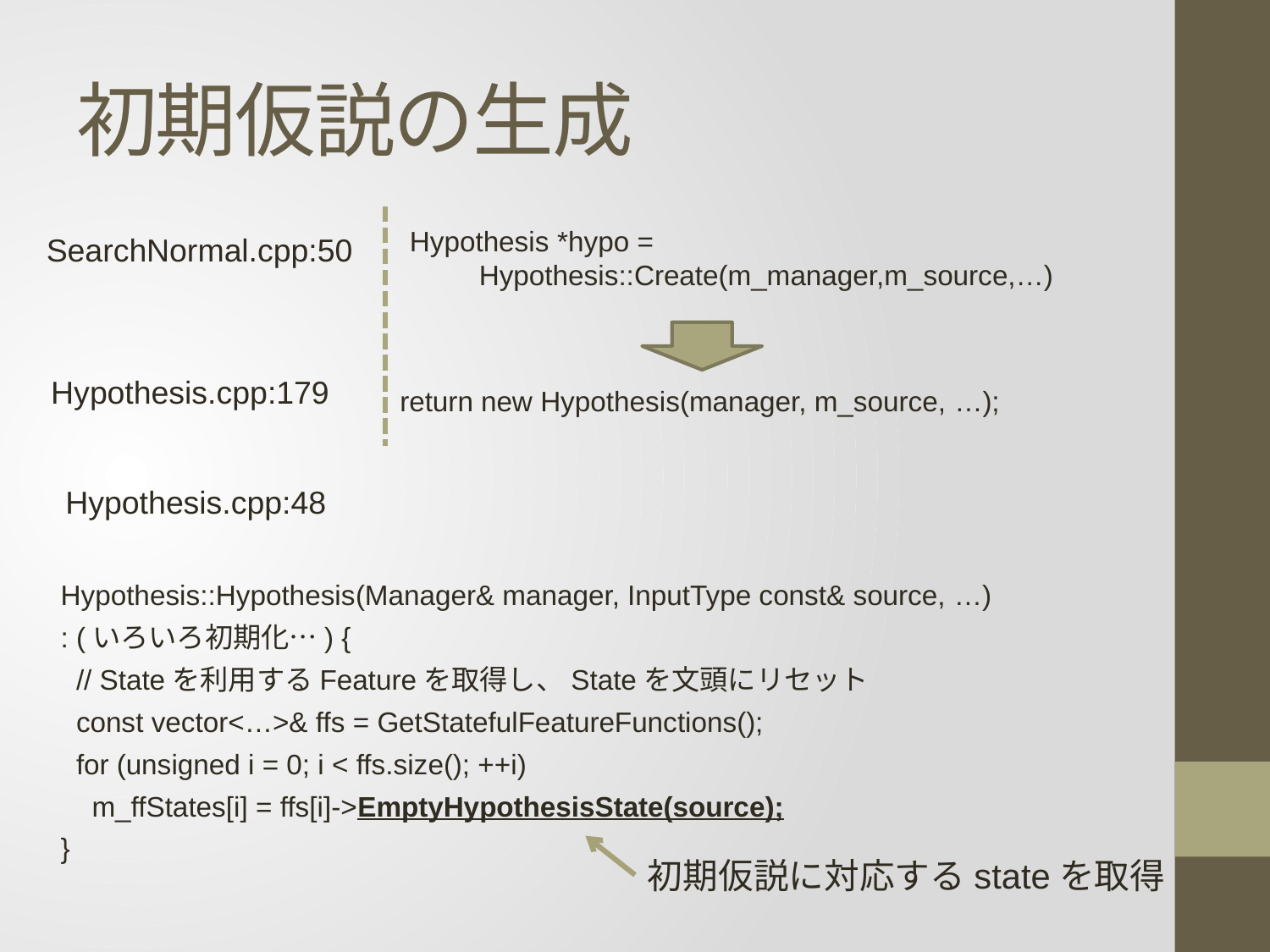

# 初期仮説の生成
Hypothesis *hypo =
　　 Hypothesis::Create(m_manager,m_source,…)
SearchNormal.cpp:50

Hypothesis.cpp:179
return new Hypothesis(manager, m_source, …);
Hypothesis.cpp:48
Hypothesis::Hypothesis(Manager& manager, InputType const& source, …)
: (いろいろ初期化…) {
  // Stateを利用するFeatureを取得し、Stateを文頭にリセット
  const vector<…>& ffs = GetStatefulFeatureFunctions();
  for (unsigned i = 0; i < ffs.size(); ++i)
    m_ffStates[i] = ffs[i]->EmptyHypothesisState(source);
}
初期仮説に対応するstateを取得